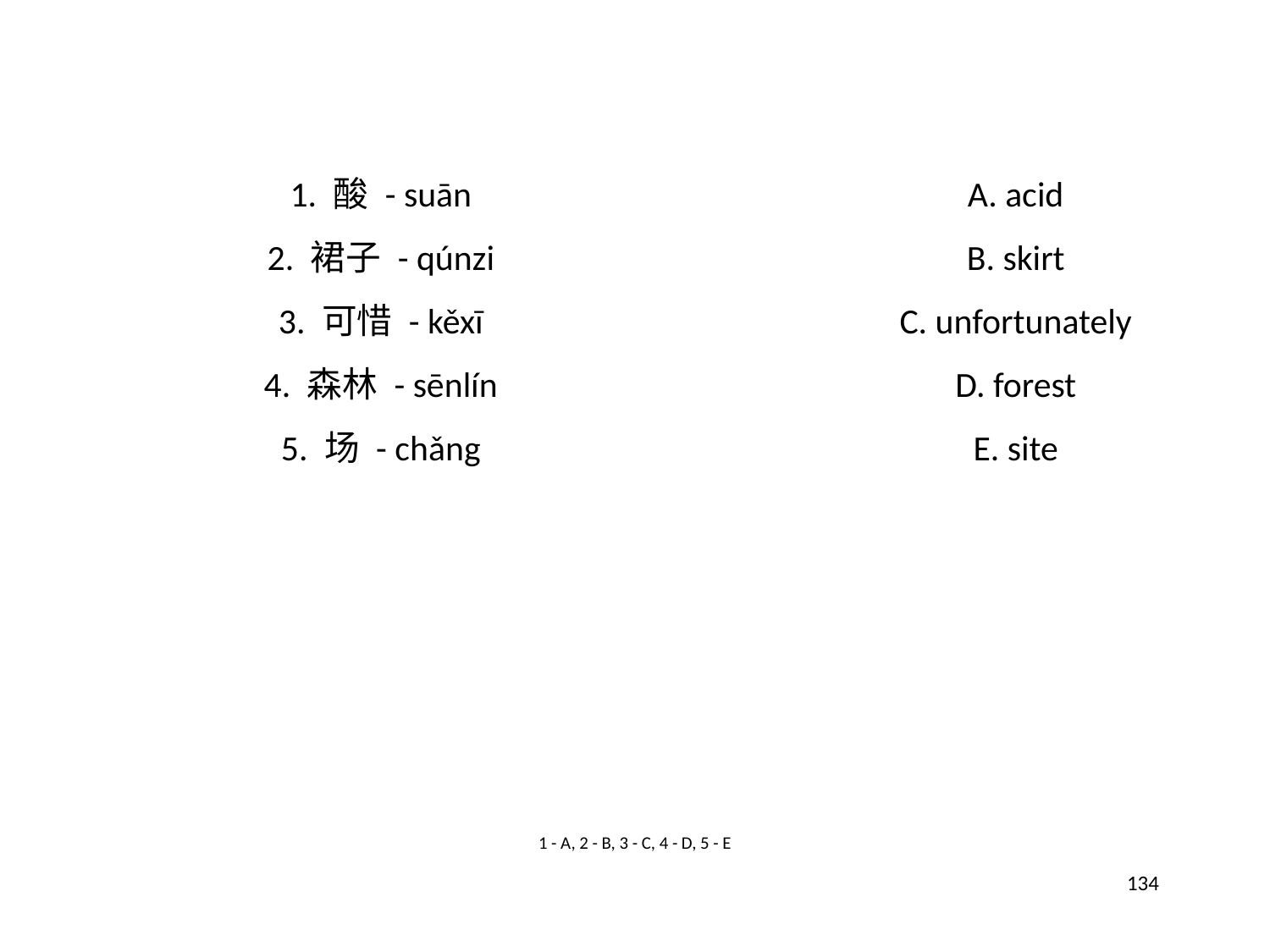

1. 酸 - suān

A. acid

2. 裙子 - qúnzi

B. skirt

3. 可惜 - kěxī

C. unfortunately

4. 森林 - sēnlín

D. forest

5. 场 - chǎng

E. site
1 - A, 2 - B, 3 - C, 4 - D, 5 - E

134